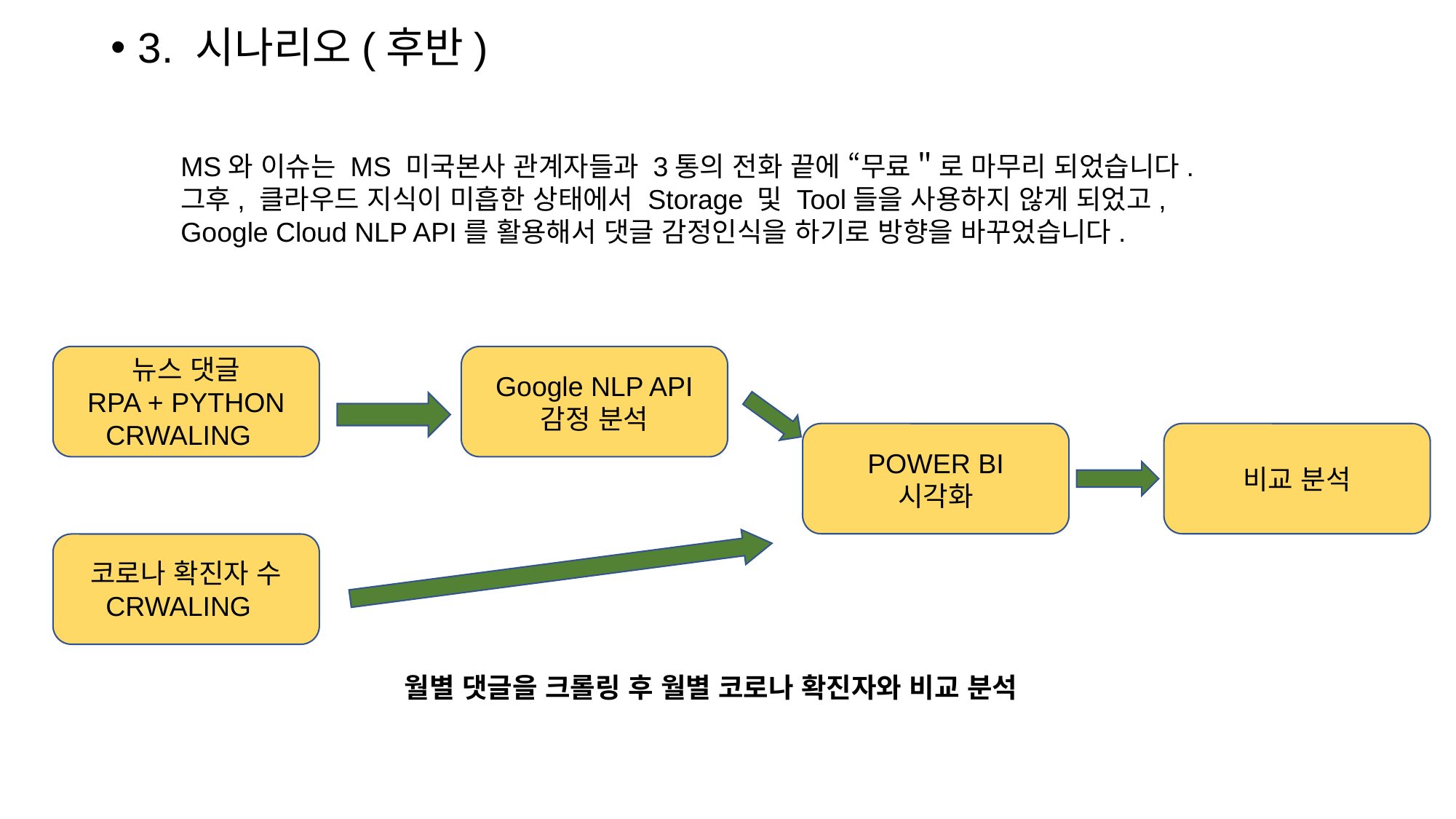

3. 시나리오(후반)
MS와 이슈는 MS 미국본사 관계자들과 3통의 전화 끝에 “무료＂로 마무리 되었습니다.
그후, 클라우드 지식이 미흡한 상태에서 Storage 및 Tool들을 사용하지 않게 되었고,
Google Cloud NLP API를 활용해서 댓글 감정인식을 하기로 방향을 바꾸었습니다.
뉴스 댓글
RPA + PYTHON
CRWALING
Google NLP API
감정 분석

POWER BI
시각화
비교 분석

코로나 확진자 수
CRWALING

월별 댓글을 크롤링 후 월별 코로나 확진자와 비교 분석